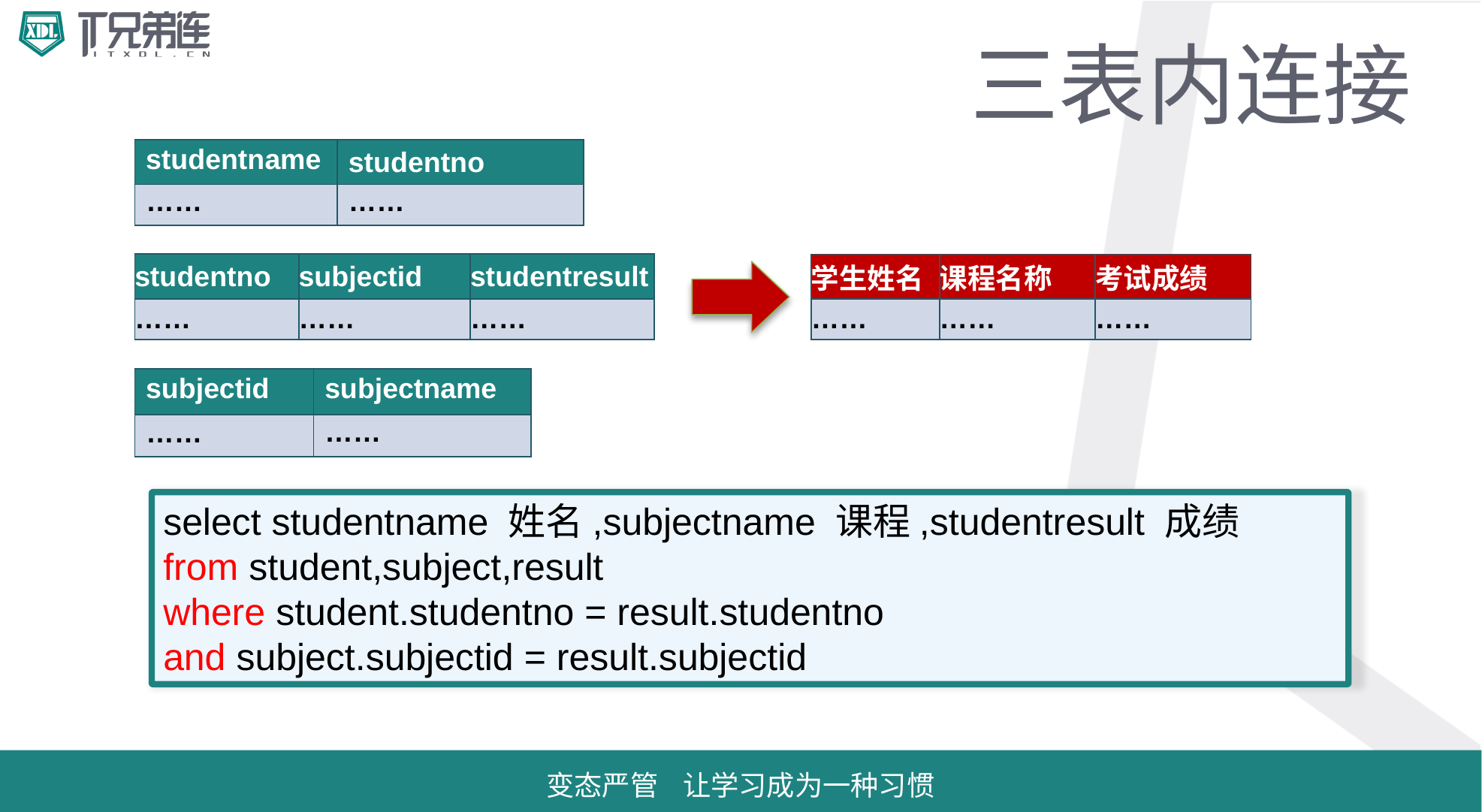

# 三表内连接
| studentname | studentno |
| --- | --- |
| …… | …… |
| studentno | subjectid | studentresult |
| --- | --- | --- |
| …… | …… | …… |
| 学生姓名 | 课程名称 | 考试成绩 |
| --- | --- | --- |
| …… | …… | …… |

| subjectid | subjectname |
| --- | --- |
| …… | …… |
select studentname 姓名,subjectname 课程,studentresult 成绩
from student,subject,result
where student.studentno = result.studentno
and subject.subjectid = result.subjectid